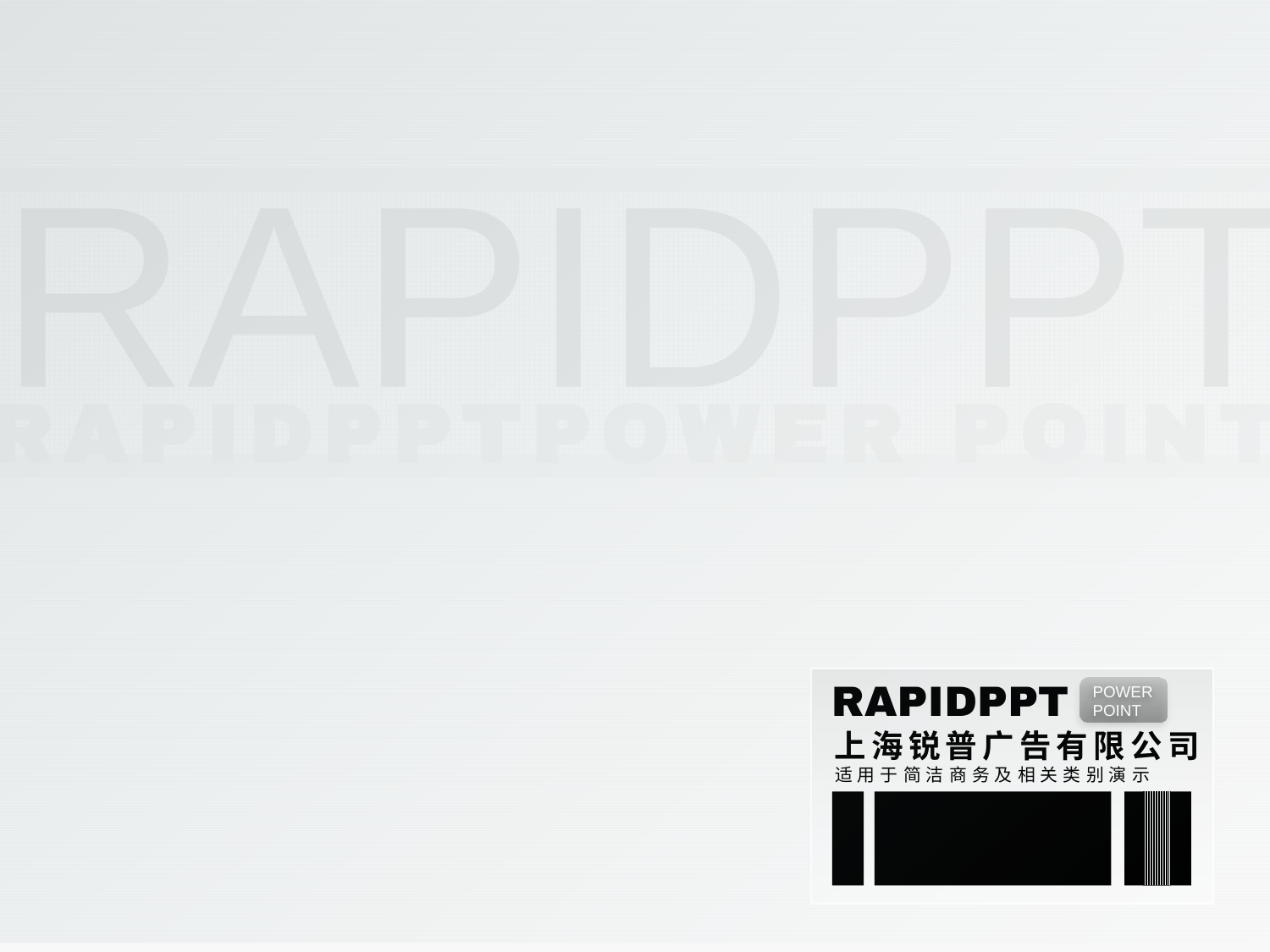

RAPIDPPT

RAPIDPPTPOWER POINT

RAPIDPPT
POWER
POINT
上海锐普广告有限公司
适用于简洁商务及相关类别演示